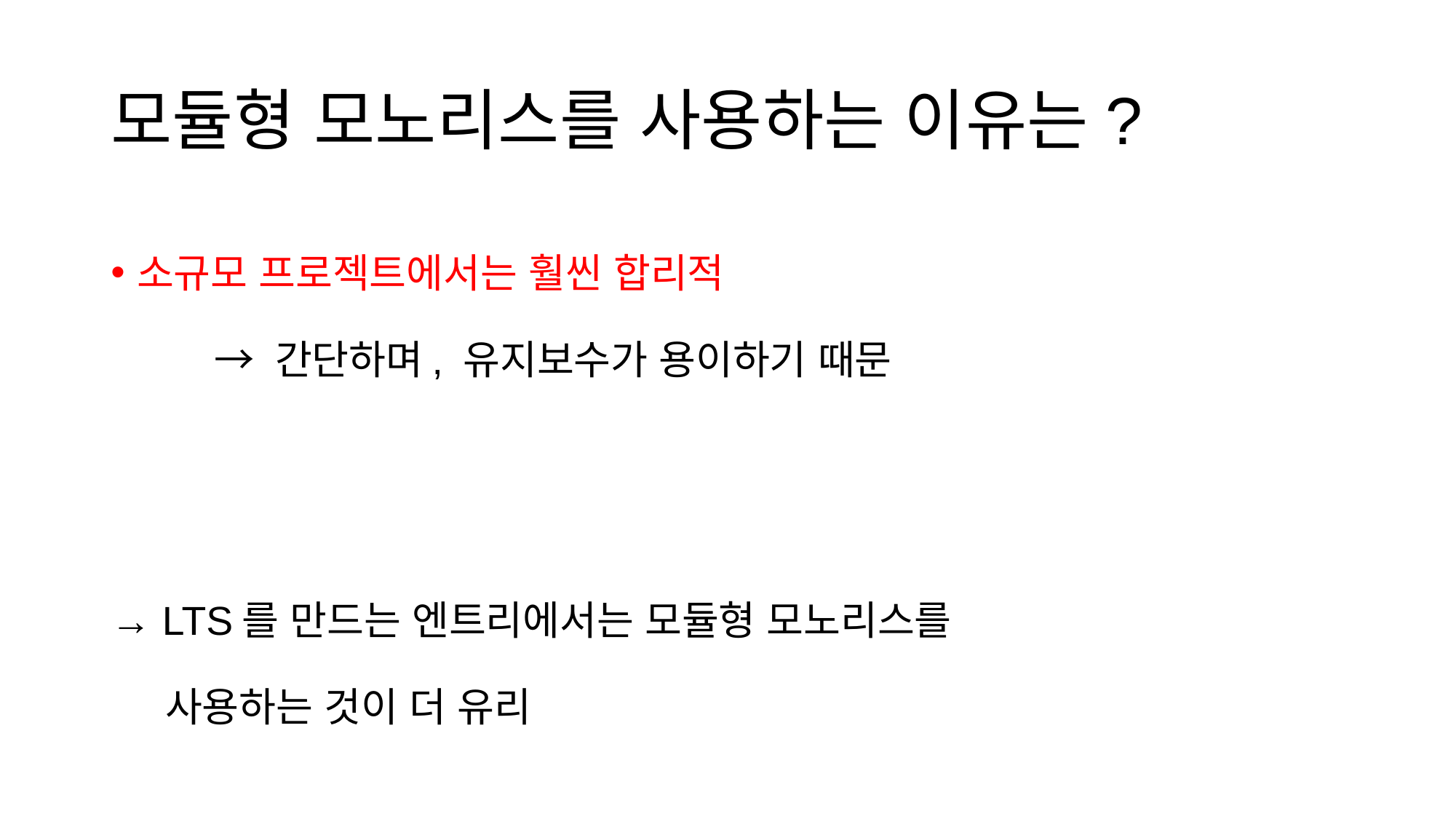

# 모듈형 모노리스를 사용하는 이유는?
소규모 프로젝트에서는 훨씬 합리적
	→ 간단하며, 유지보수가 용이하기 때문

→ LTS를 만드는 엔트리에서는 모듈형 모노리스를
    사용하는 것이 더 유리